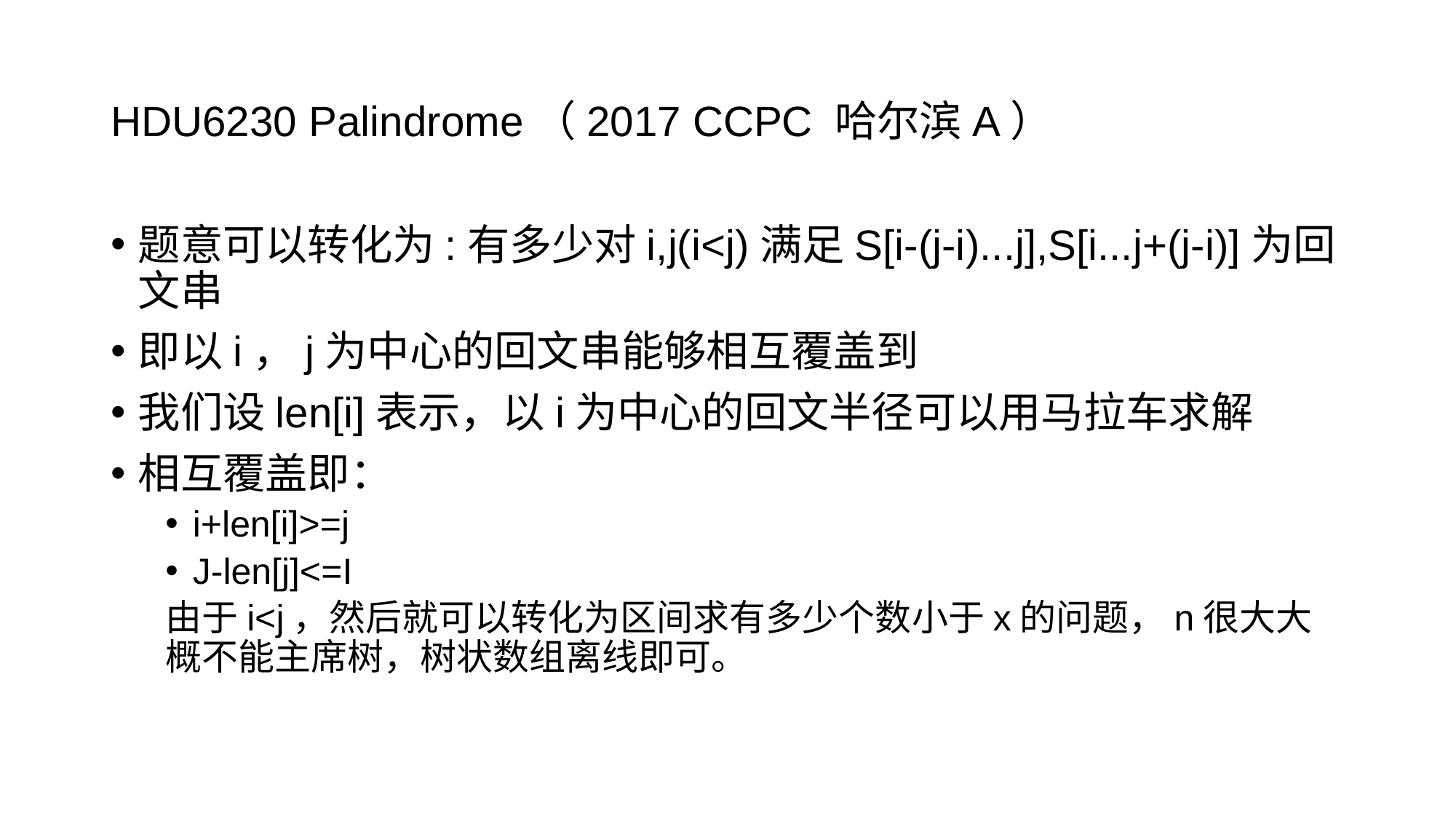

# HDU6230 Palindrome（2017 CCPC 哈尔滨A）
题意可以转化为:有多少对i,j(i<j)满足S[i-(j-i)...j],S[i...j+(j-i)]为回文串
即以i，j为中心的回文串能够相互覆盖到
我们设len[i]表示，以i为中心的回文半径可以用马拉车求解
相互覆盖即：
i+len[i]>=j
J-len[j]<=I
由于i<j，然后就可以转化为区间求有多少个数小于x的问题，n很大大概不能主席树，树状数组离线即可。